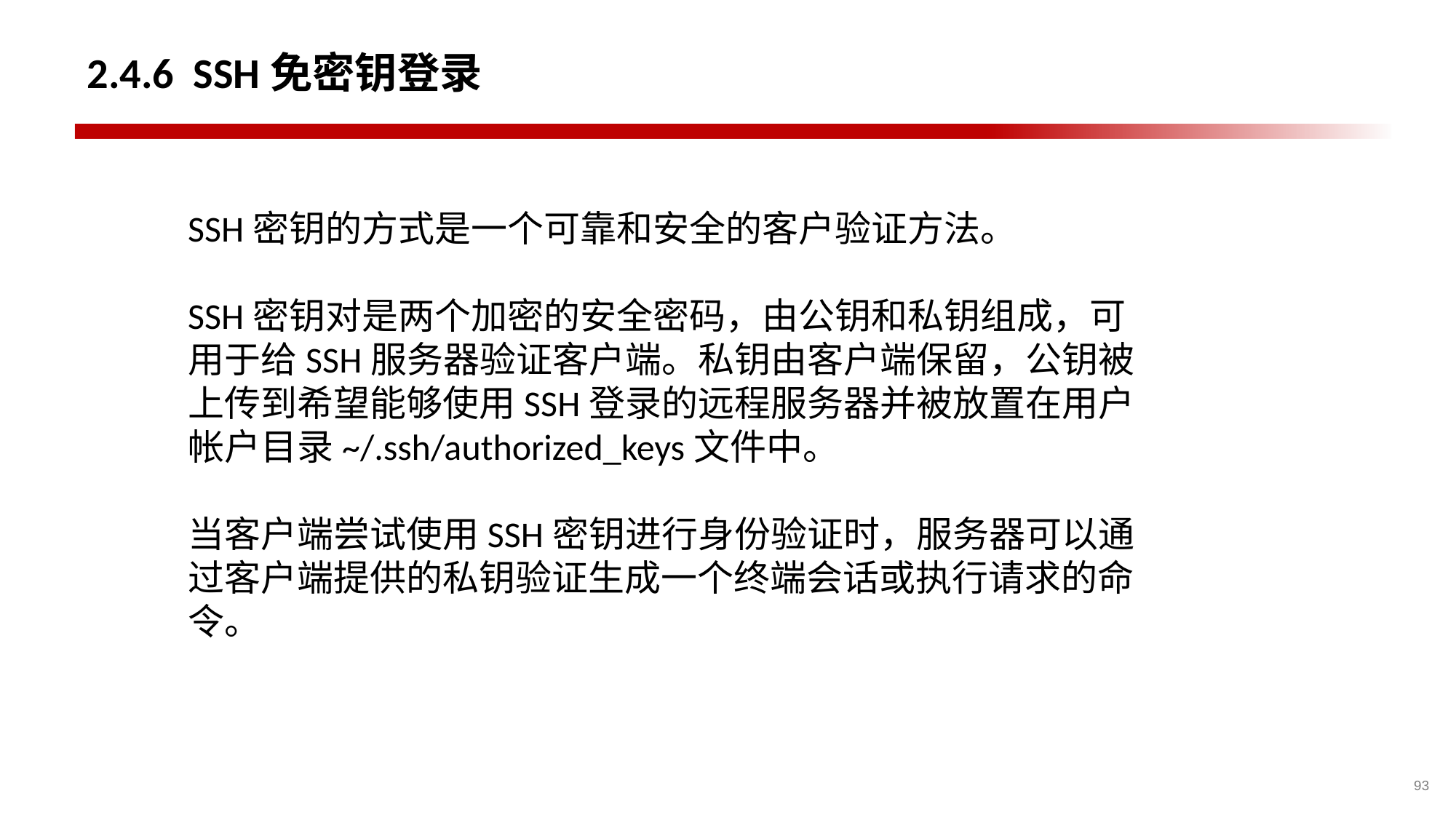

2.4.6  SSH免密钥登录

SSH密钥的方式是一个可靠和安全的客户验证方法。

SSH密钥对是两个加密的安全密码，由公钥和私钥组成，可用于给SSH服务器验证客户端。私钥由客户端保留，公钥被上传到希望能够使用SSH登录的远程服务器并被放置在用户帐户目录~/.ssh/authorized_keys文件中。

当客户端尝试使用SSH密钥进行身份验证时，服务器可以通过客户端提供的私钥验证生成一个终端会话或执行请求的命令。

93